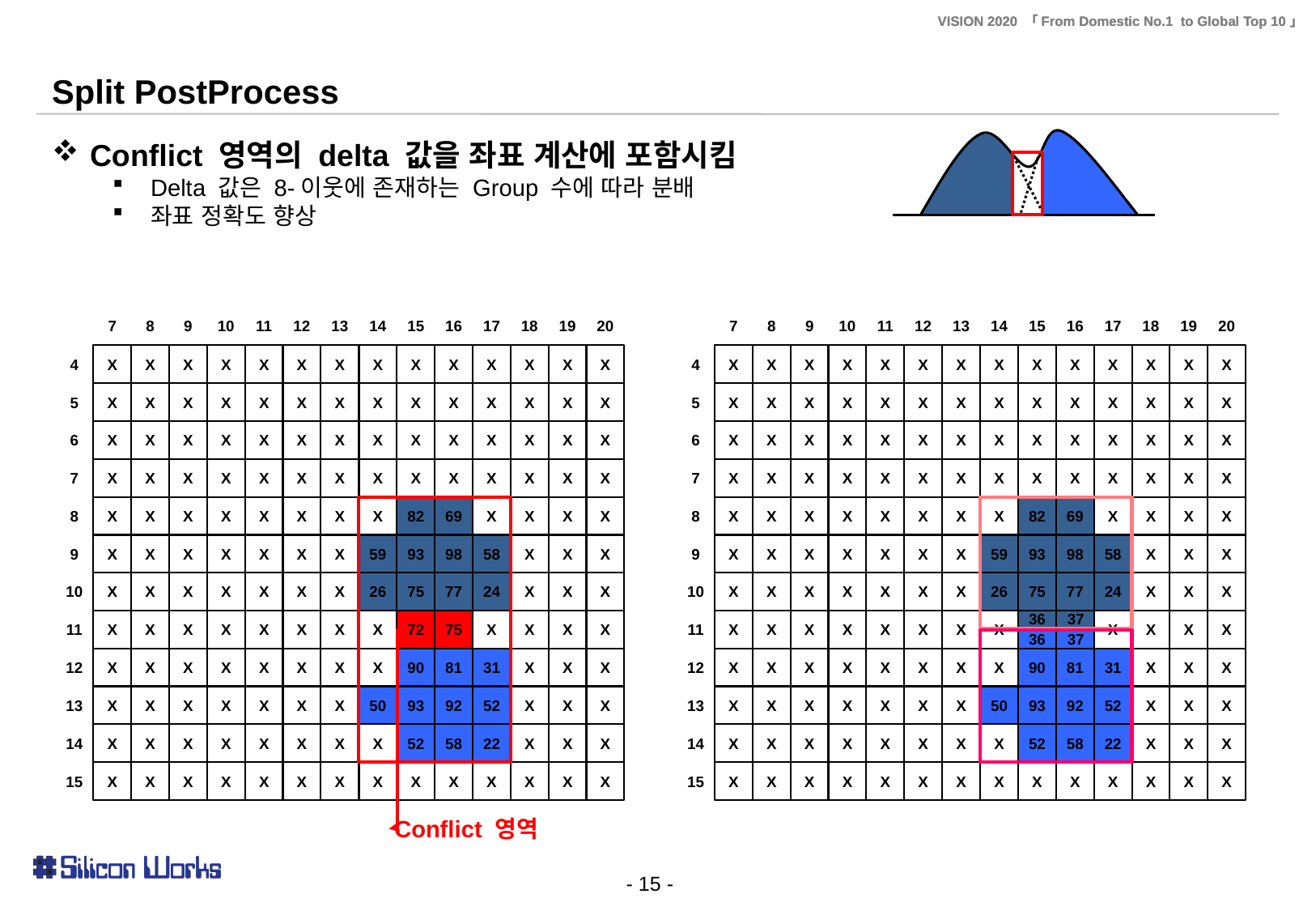

Split PostProcess

Conflict 영역의 delta 값을 좌표 계산에 포함시킴
Delta 값은 8-이웃에 존재하는 Group 수에 따라 분배
좌표 정확도 향상
7
8
9
10
11
12
13
14
15
16
17
18
19
20
4
X
X
X
X
X
X
X
X
X
X
X
X
X
X
5
X
X
X
X
X
X
X
X
X
X
X
X
X
X
6
X
X
X
X
X
X
X
X
X
X
X
X
X
X
7
X
X
X
X
X
X
X
X
X
X
X
X
X
X
8
X
X
X
X
X
X
X

X
82
69
X
X
X
X
9
X
X
X
X
X
X
X
59
93
98
58
X
X
X
10
X
X
X
X
X
X
X
26
75
77
24
X
X
X
11
X
X
X
X
X
X
X
X
72
75
X
X
X
X
12
X
X
X
X
X
X
X
X
90
81
31
X
X
X
13
X
X
X
X
X
X
X
50
93
92
52
X
X
X
14
X
X
X
X
X
X
X
X
52
58
22
X
X
X
15
X
X
X
X
X
X
X
X
X
X
X
X
X
X
Conflict 영역
7
8
9
10
11
12
13
14
15
16
17
18
19
20
4
X
X
X
X
X
X
X
X
X
X
X
X
X
X
5
X
X
X
X
X
X
X
X
X
X
X
X
X
X
6
X
X
X
X
X
X
X
X
X
X
X
X
X
X
7
X
X
X
X
X
X
X
X
X
X
X
X
X
X
8
X
X
X
X
X
X
X
X
82
69
X
X
X
X
9
X
X
X
X
X
X
X
59
93
98
58
X
X
X
10
X
X
X
X
X
X
X
26
75
77
24
X
X
X
11
X
X
X
X
X
X
X
X

X
X
X
X
12
X
X
X
X
X
X
X
X
90
81
31
X
X
X
13
X
X
X
X
X
X
X
50
93
92
52
X
X
X
14
X
X
X
X
X
X
X
X
52
58
22
X
X
X
15
X
X
X
X
X
X
X
X
X
X
X
X
X
X

36
37
36
37